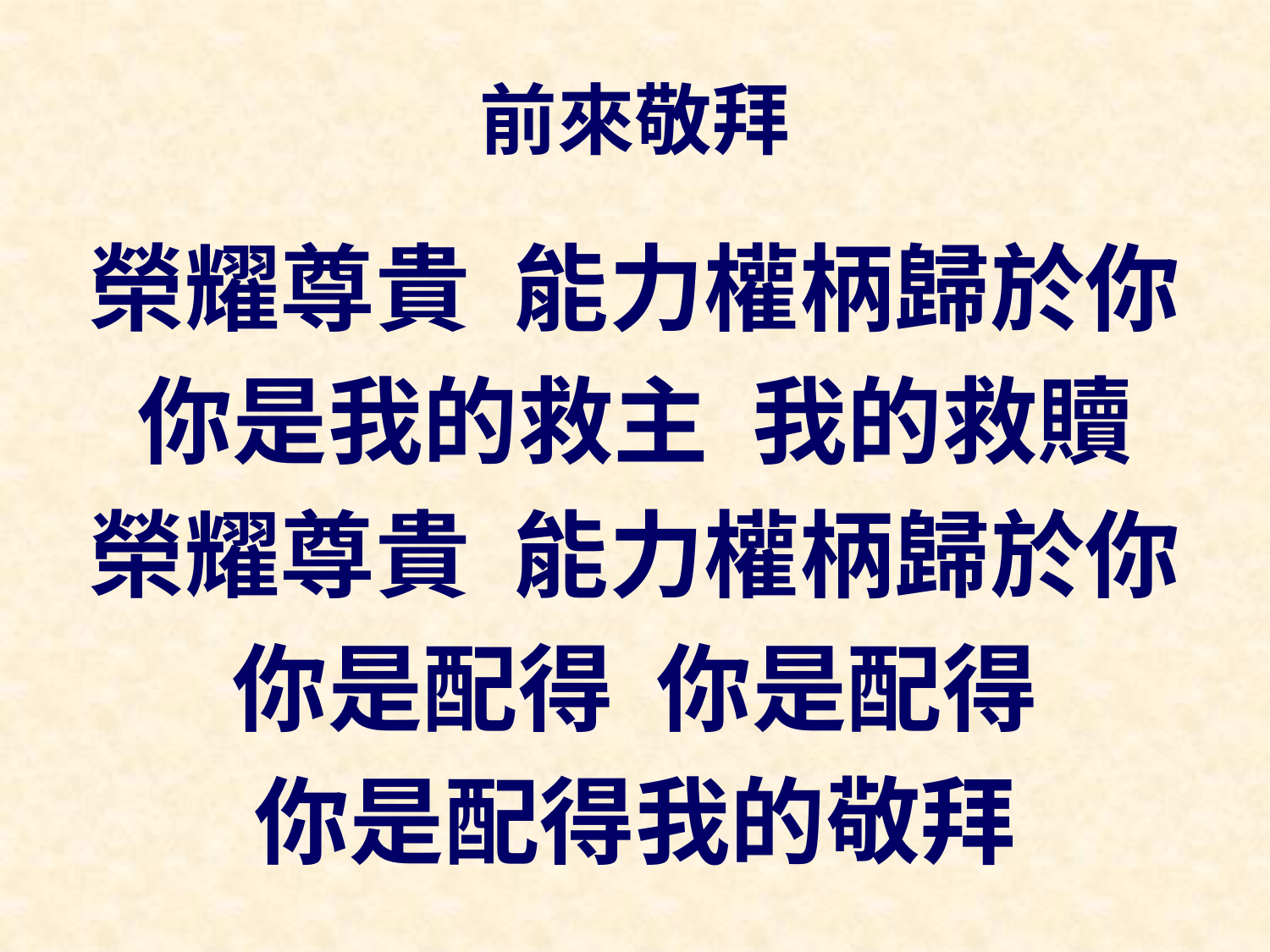

# 前來敬拜
榮耀尊貴  能力權柄歸於你
你是我的救主  我的救贖
榮耀尊貴  能力權柄歸於你
你是配得  你是配得
你是配得我的敬拜